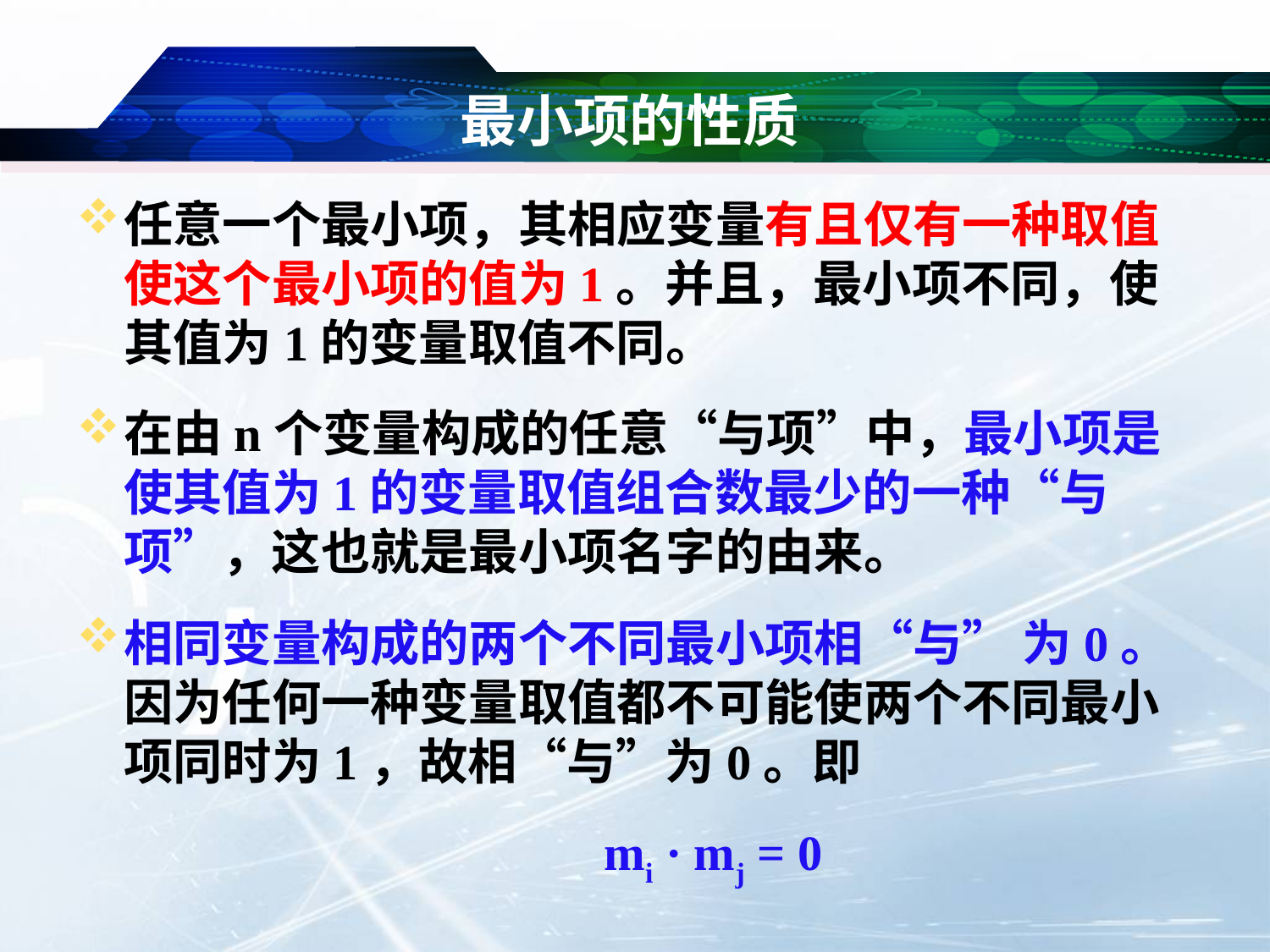

# 最小项的性质
任意一个最小项，其相应变量有且仅有一种取值使这个最小项的值为1。并且，最小项不同，使其值为1的变量取值不同。
在由n个变量构成的任意“与项”中，最小项是使其值为1的变量取值组合数最少的一种“与项”，这也就是最小项名字的由来。
相同变量构成的两个不同最小项相“与” 为0。因为任何一种变量取值都不可能使两个不同最小项同时为1，故相“与”为0。即
                                           mi · mj = 0